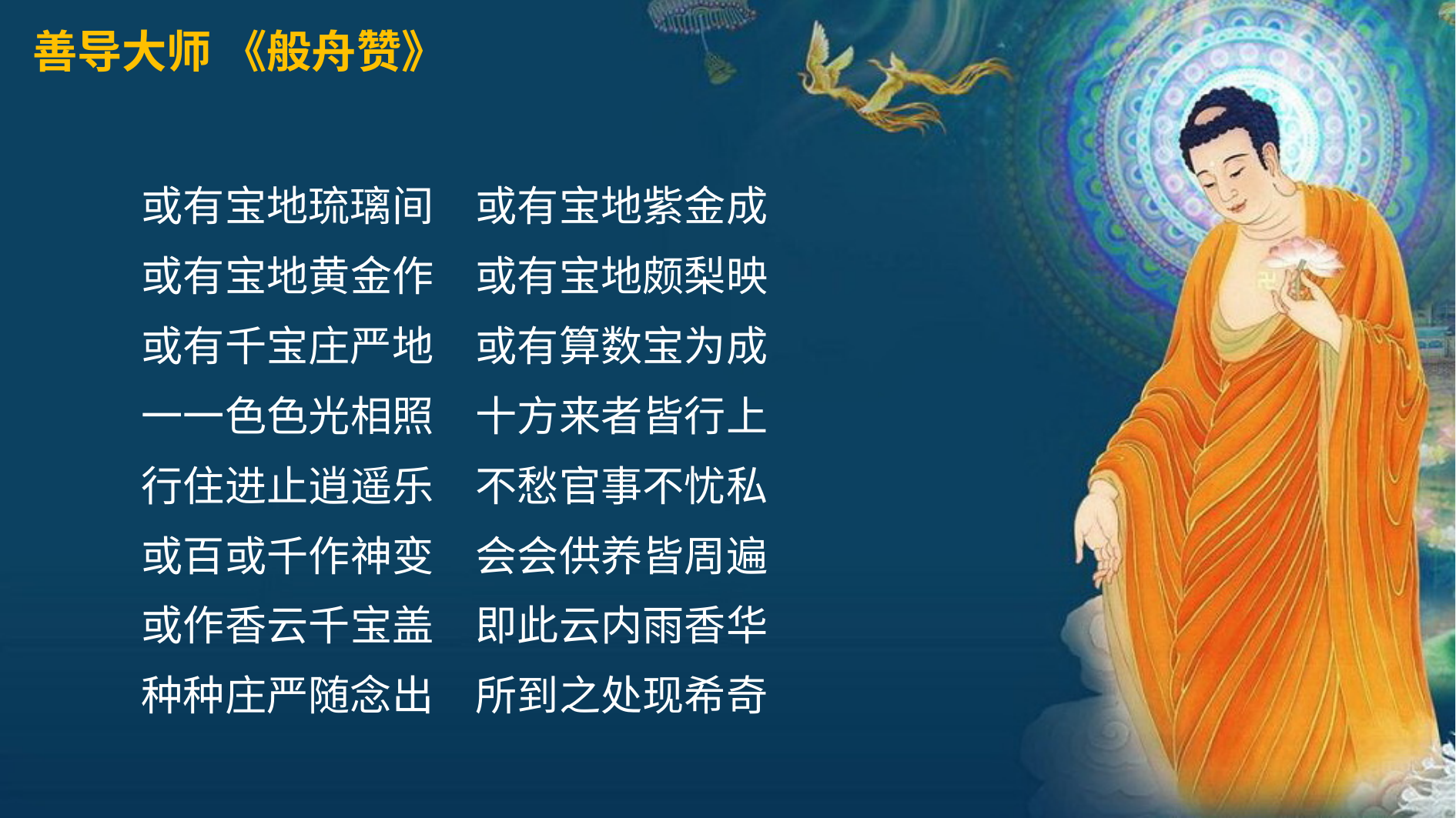

善导大师 《般舟赞》

或有宝地琉璃间　或有宝地紫金成
或有宝地黄金作　或有宝地颇梨映
或有千宝庄严地　或有算数宝为成
一一色色光相照　十方来者皆行上
行住进止逍遥乐　不愁官事不忧私
或百或千作神变　会会供养皆周遍
或作香云千宝盖　即此云内雨香华
种种庄严随念出　所到之处现希奇